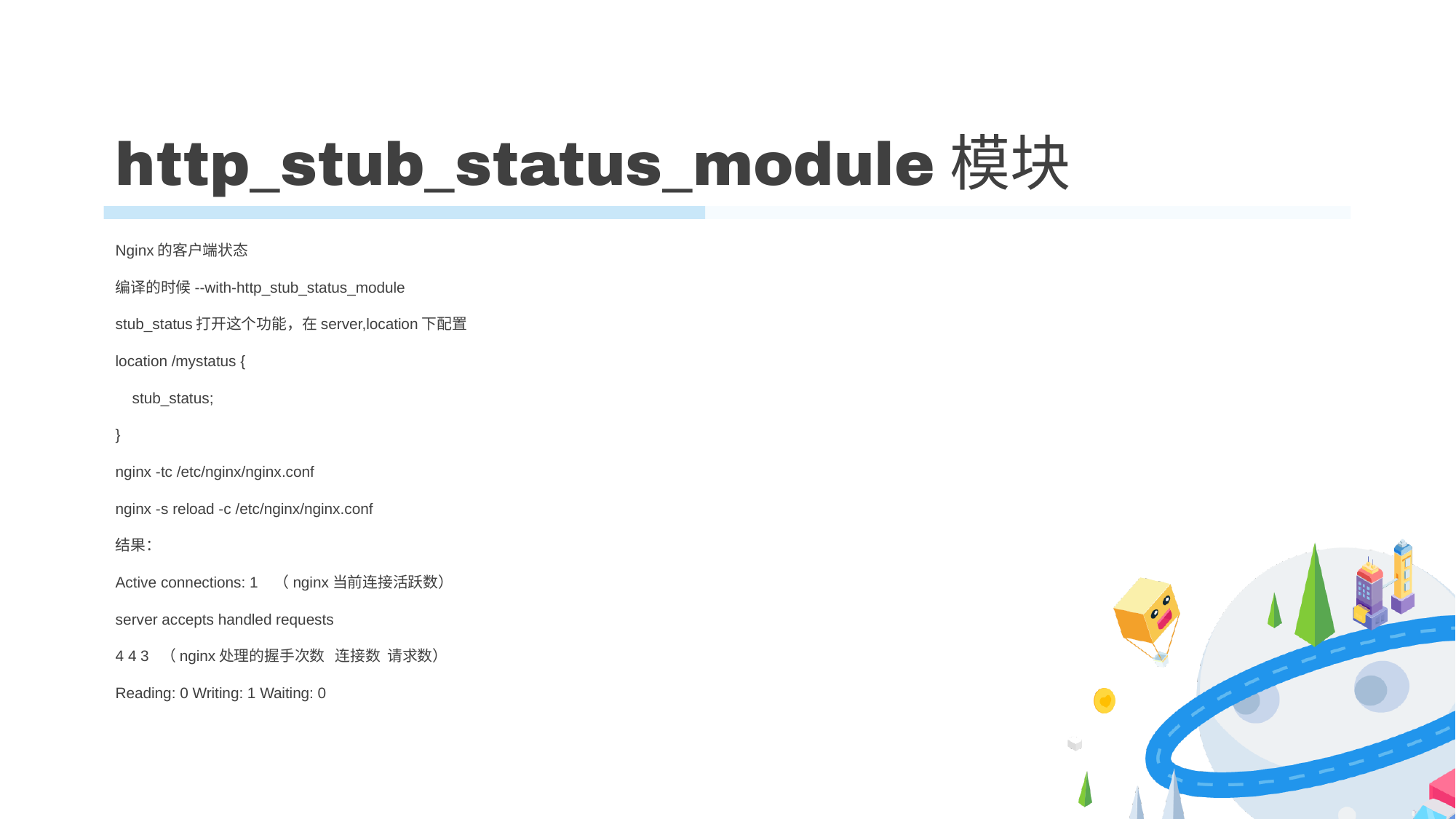

# http_stub_status_module模块
Nginx的客户端状态
编译的时候--with-http_stub_status_module
stub_status打开这个功能，在server,location下配置
location /mystatus {
    stub_status;
}
nginx -tc /etc/nginx/nginx.conf
nginx -s reload -c /etc/nginx/nginx.conf
结果：
Active connections: 1   （nginx当前连接活跃数）
server accepts handled requests
4 4 3  （nginx处理的握手次数   连接数  请求数）
Reading: 0 Writing: 1 Waiting: 0